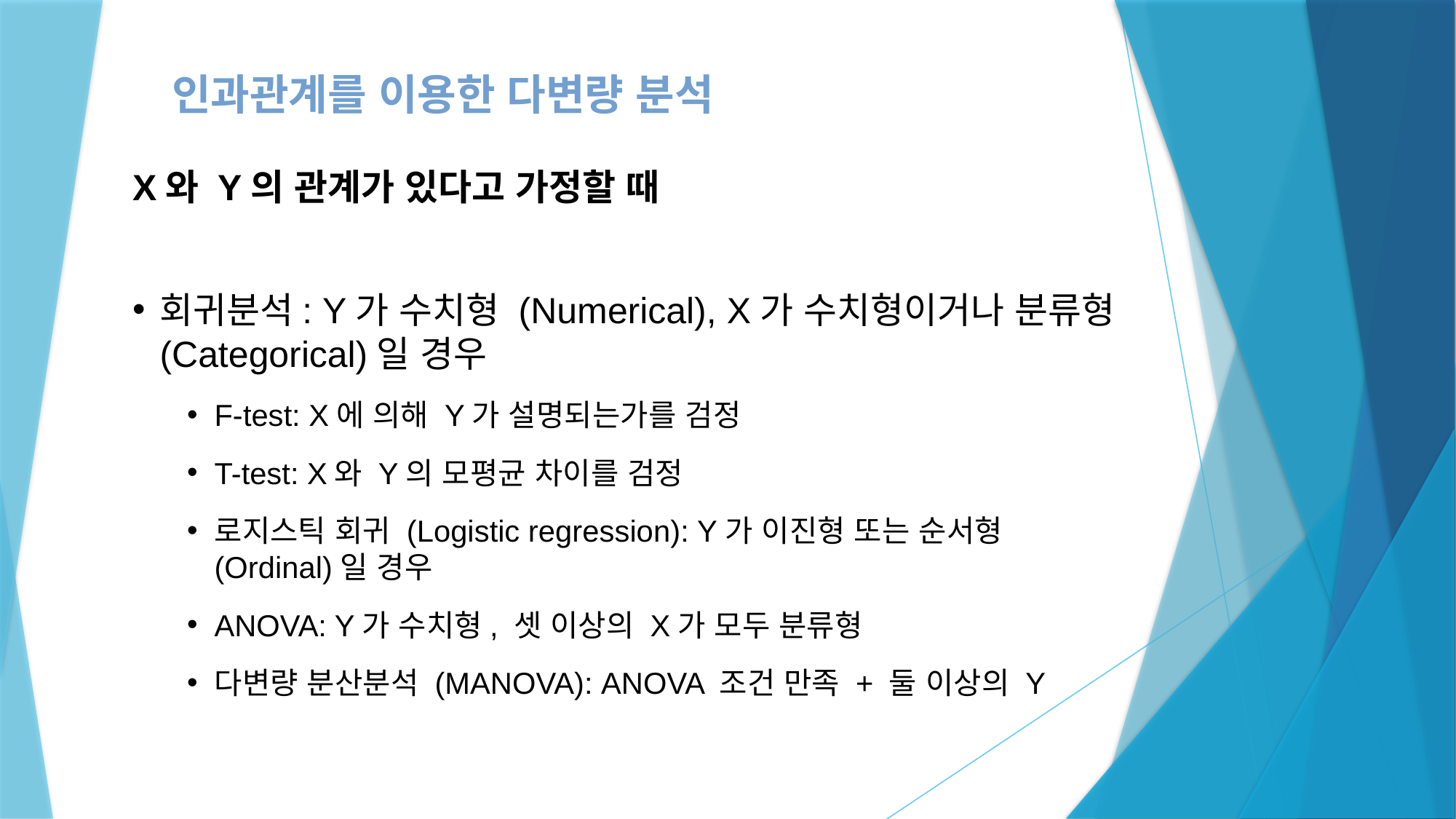

인과관계를 이용한 다변량 분석
X와 Y의 관계가 있다고 가정할 때

회귀분석: Y가 수치형 (Numerical), X가 수치형이거나 분류형(Categorical)일 경우
F-test: X에 의해 Y가 설명되는가를 검정
T-test: X와 Y의 모평균 차이를 검정
로지스틱 회귀 (Logistic regression): Y가 이진형 또는 순서형 (Ordinal)일 경우
ANOVA: Y가 수치형, 셋 이상의 X가 모두 분류형
다변량 분산분석 (MANOVA): ANOVA 조건 만족 + 둘 이상의 Y